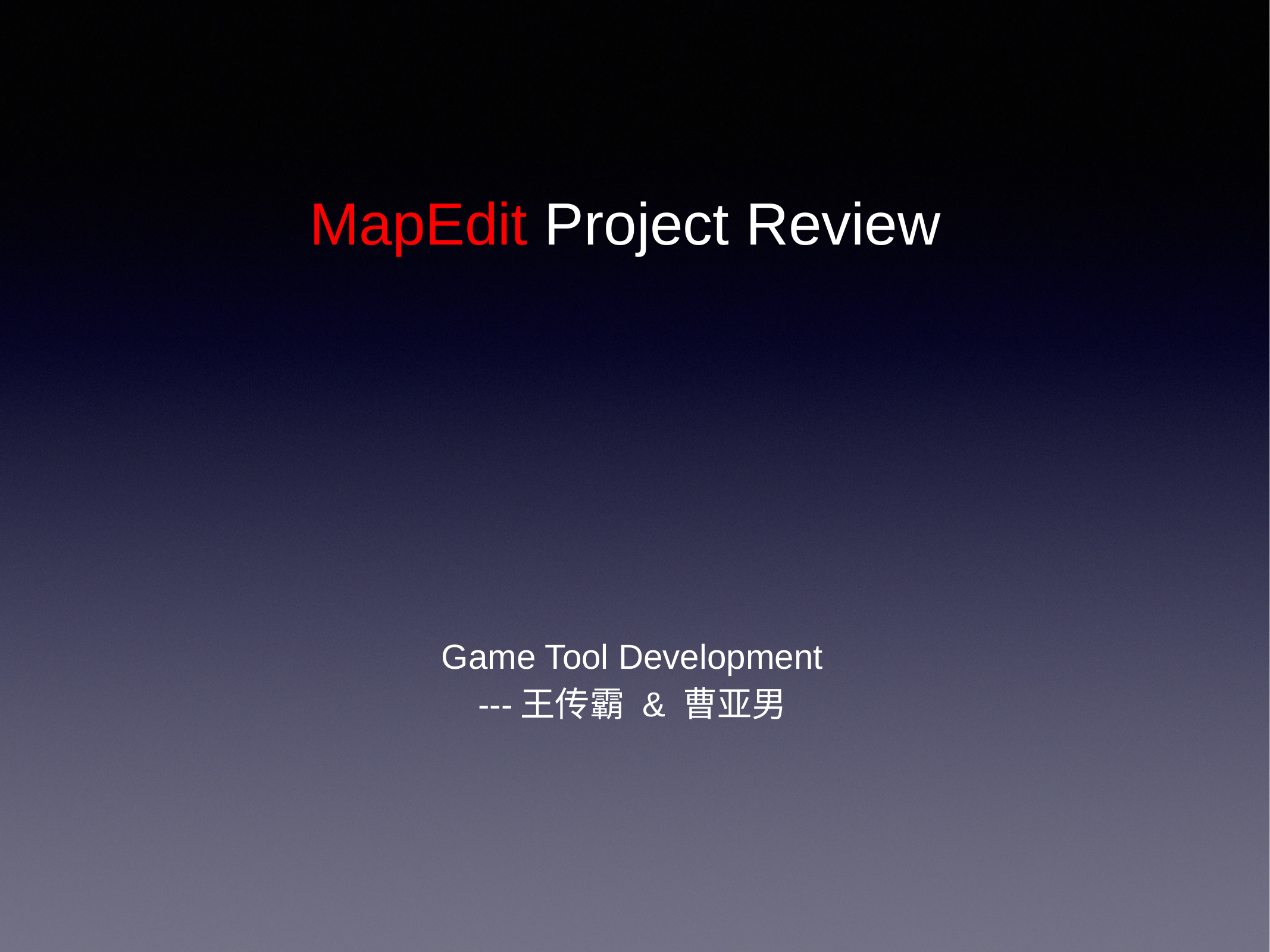

# MapEdit Project Review
Game Tool Development
---王传霸 & 曹亚男